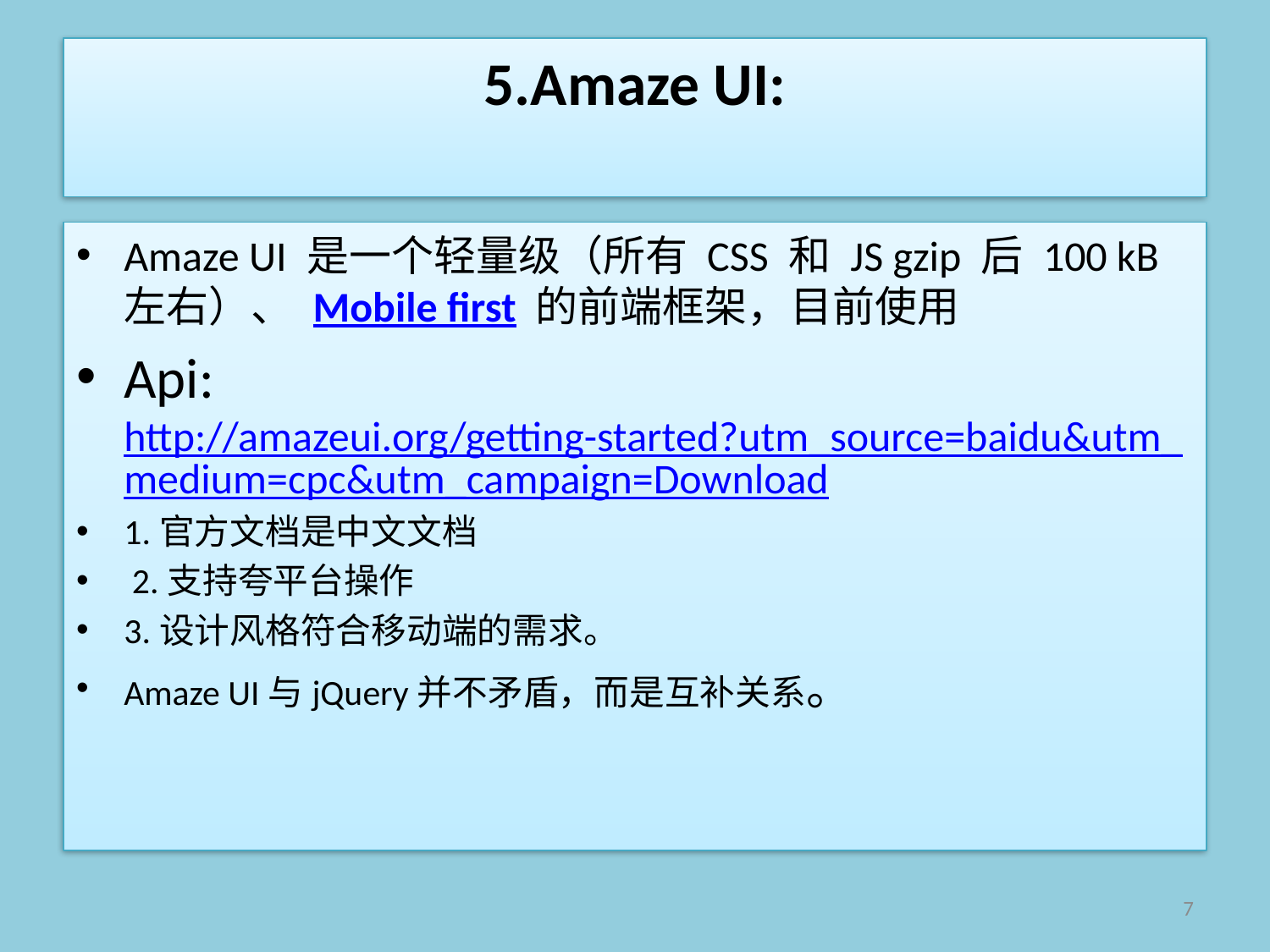

# 5.Amaze UI:
Amaze UI 是一个轻量级（所有 CSS 和 JS gzip 后 100 kB 左右）、 Mobile first 的前端框架，目前使用
Api: http://amazeui.org/getting-started?utm_source=baidu&utm_medium=cpc&utm_campaign=Download
1.官方文档是中文文档
 2.支持夸平台操作
3.设计风格符合移动端的需求。
Amaze UI与jQuery并不矛盾，而是互补关系。

7